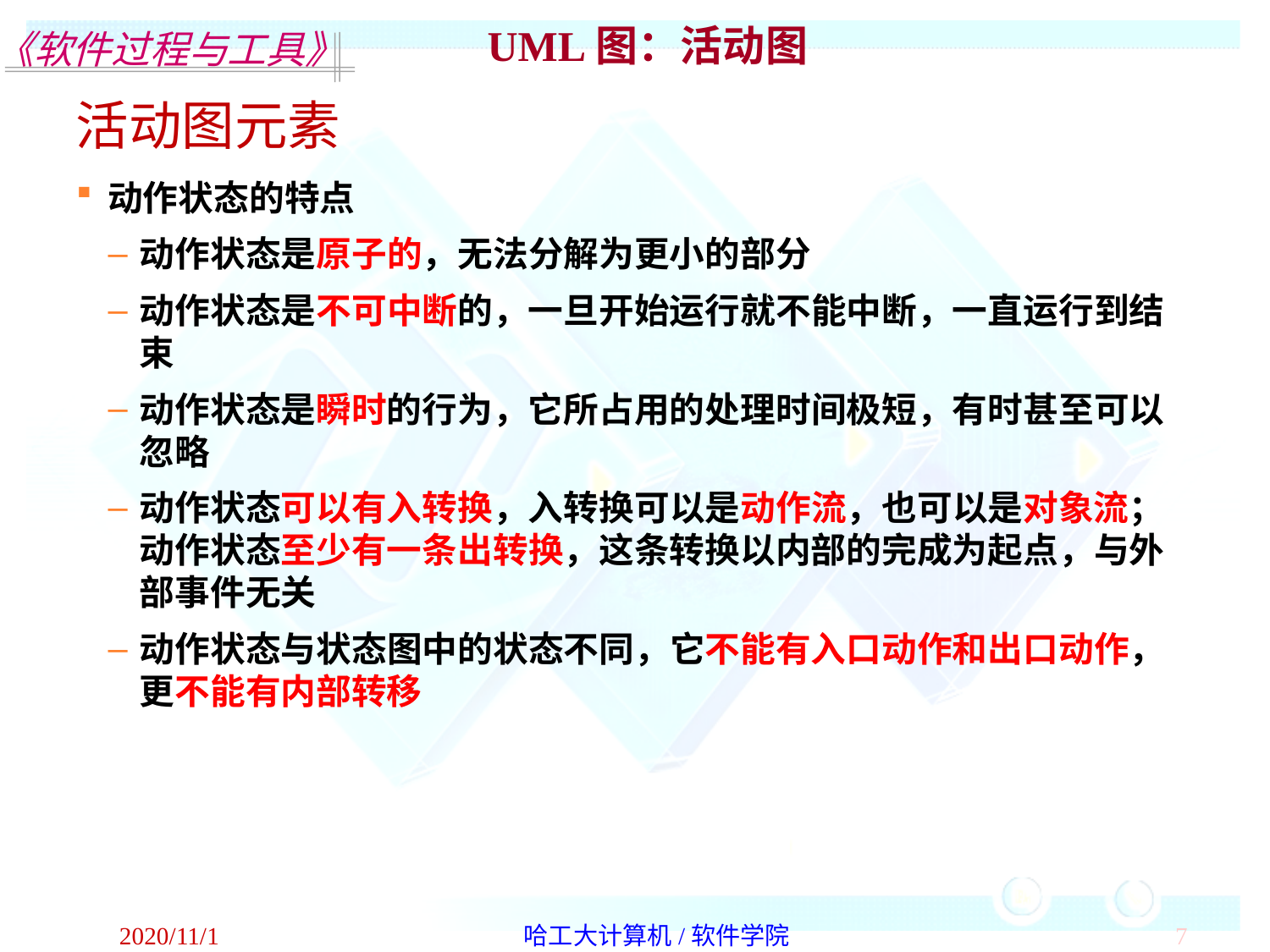

UML图：活动图
活动图元素
动作状态的特点
动作状态是原子的，无法分解为更小的部分
动作状态是不可中断的，一旦开始运行就不能中断，一直运行到结束
动作状态是瞬时的行为，它所占用的处理时间极短，有时甚至可以忽略
动作状态可以有入转换，入转换可以是动作流，也可以是对象流；动作状态至少有一条出转换，这条转换以内部的完成为起点，与外部事件无关
动作状态与状态图中的状态不同，它不能有入口动作和出口动作，更不能有内部转移